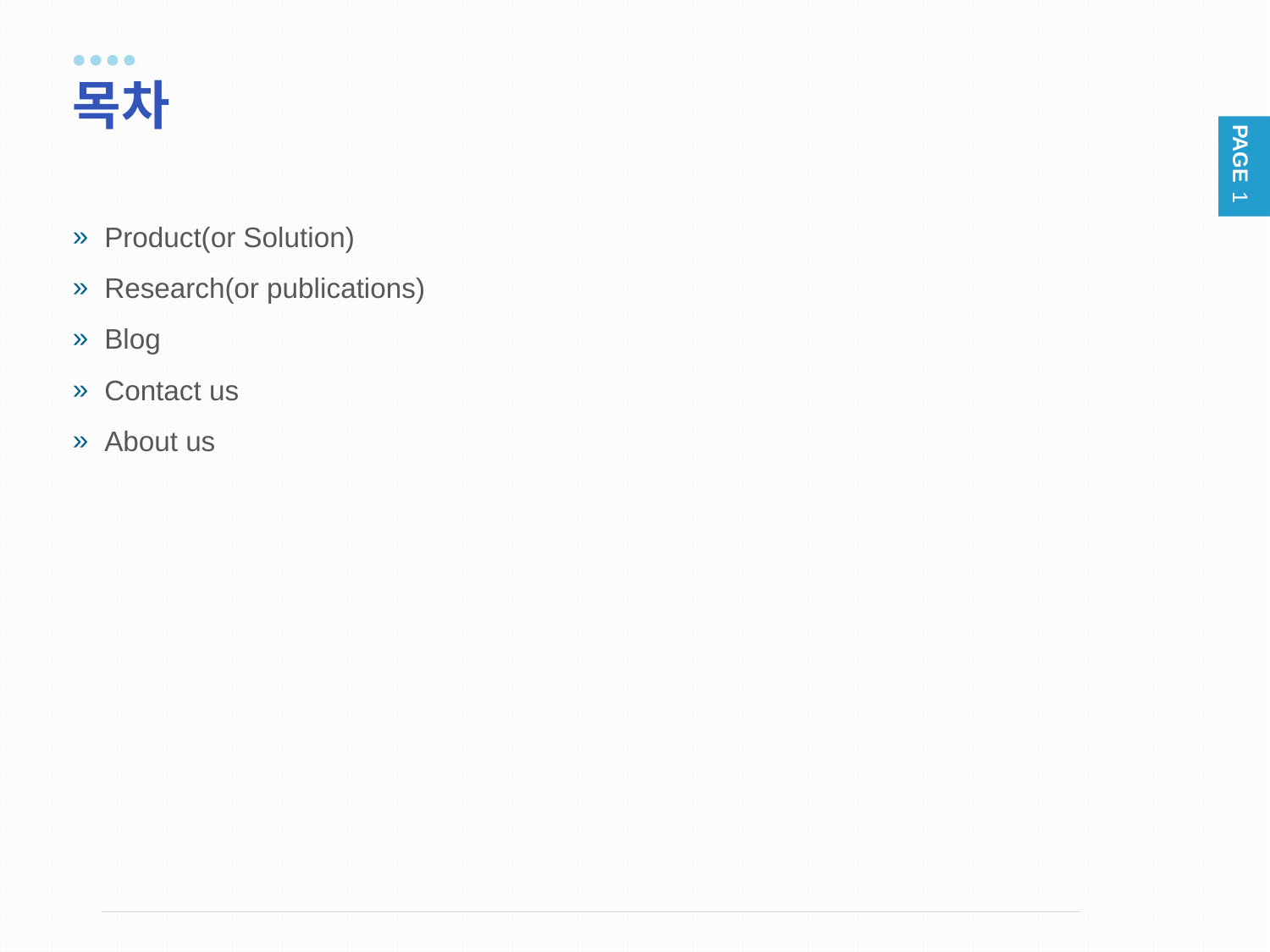

# 목차

Product(or Solution)
Research(or publications)
Blog
Contact us
About us